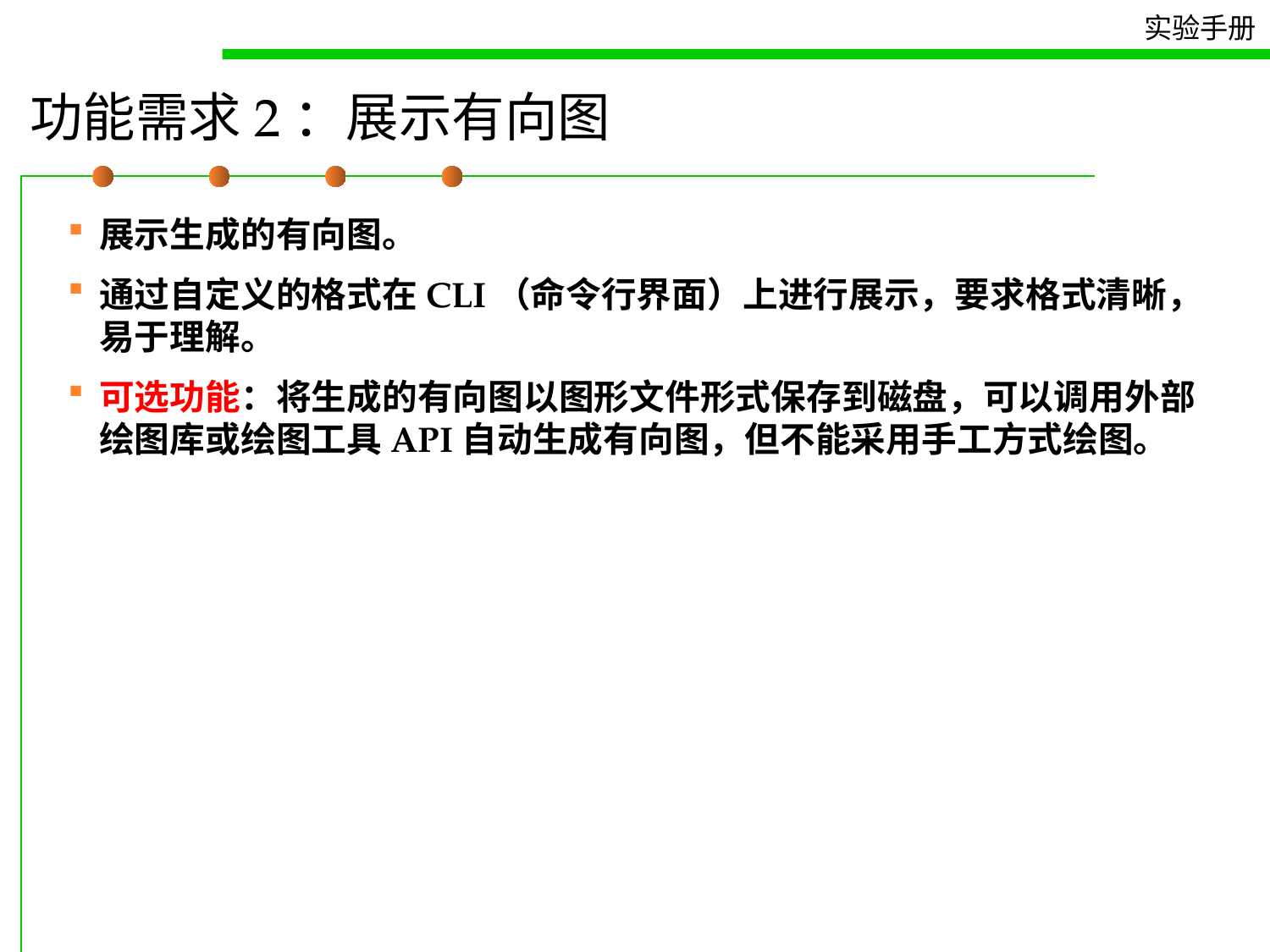

# 功能需求2：展示有向图
展示生成的有向图。
通过自定义的格式在CLI（命令行界面）上进行展示，要求格式清晰，易于理解。
可选功能：将生成的有向图以图形文件形式保存到磁盘，可以调用外部绘图库或绘图工具API自动生成有向图，但不能采用手工方式绘图。